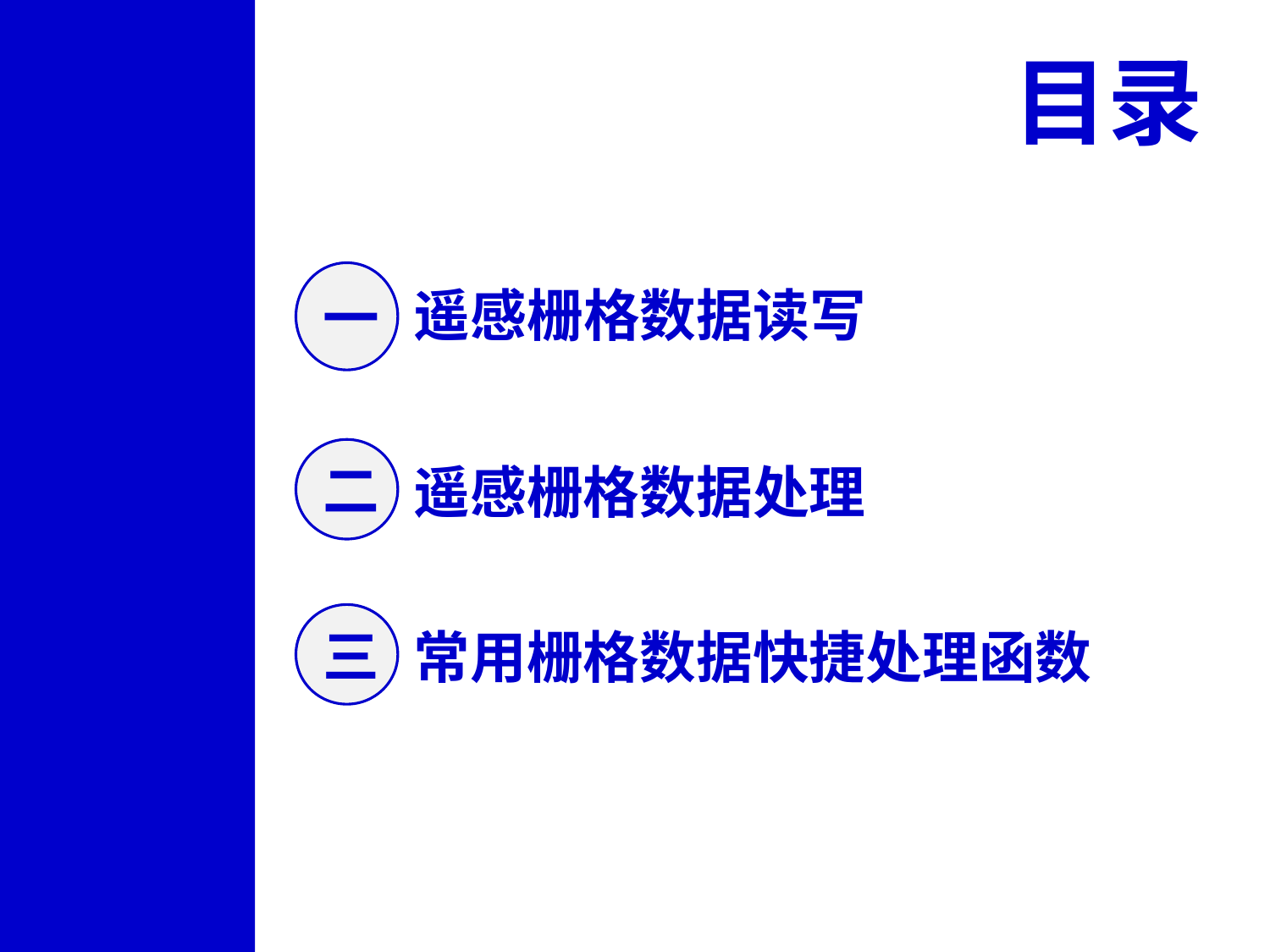

目录
一
遥感栅格数据读写
二
遥感栅格数据处理
三
常用栅格数据快捷处理函数